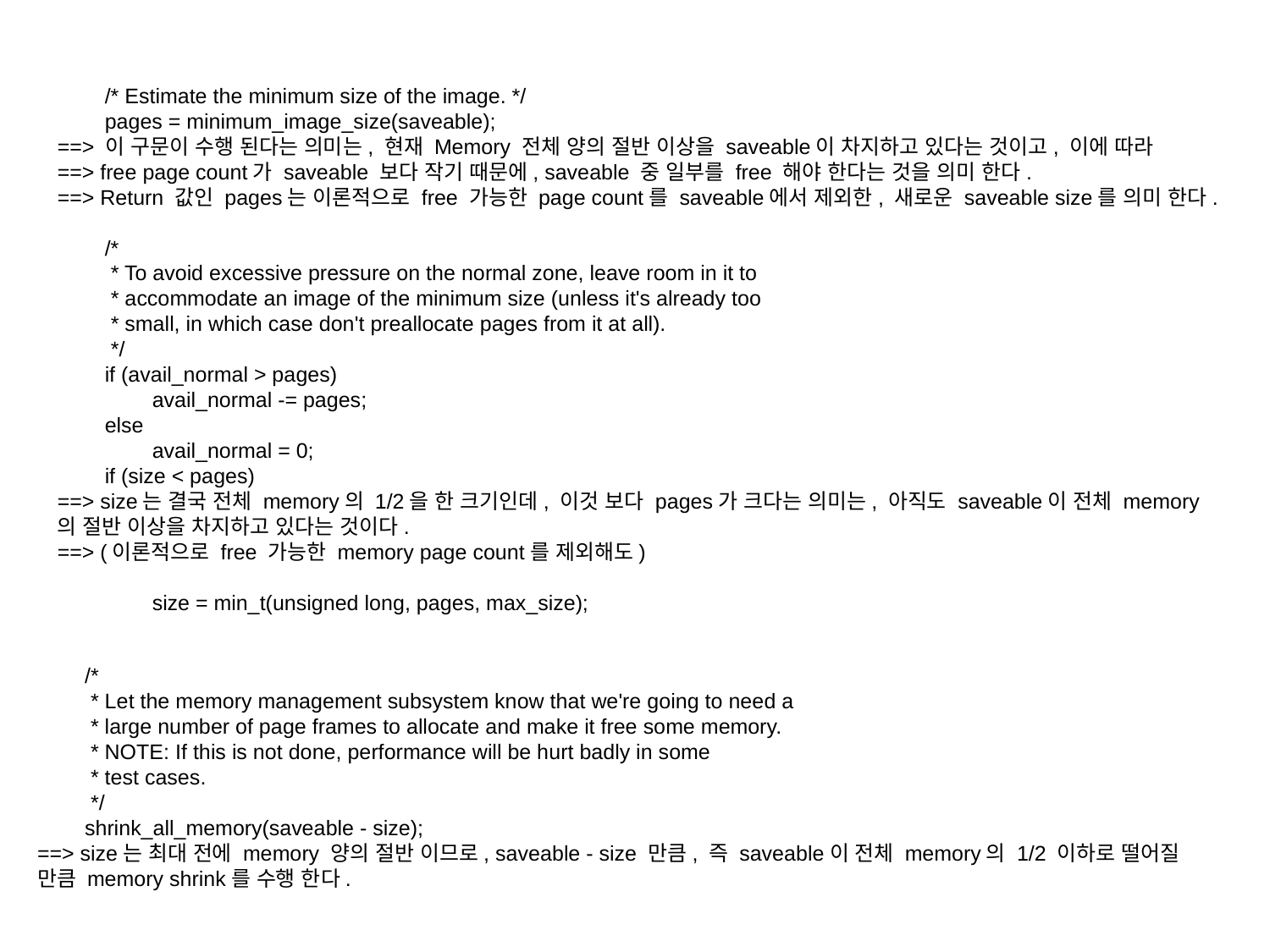

/* Estimate the minimum size of the image. */
        pages = minimum_image_size(saveable);
==> 이 구문이 수행 된다는 의미는, 현재 Memory 전체 양의 절반 이상을 saveable이 차지하고 있다는 것이고, 이에 따라
==> free page count가 saveable 보다 작기 때문에, saveable 중 일부를 free 해야 한다는 것을 의미 한다.
==> Return 값인 pages는 이론적으로 free 가능한 page count를 saveable에서 제외한, 새로운 saveable size를 의미 한다.

        /*
         * To avoid excessive pressure on the normal zone, leave room in it to
         * accommodate an image of the minimum size (unless it's already too
         * small, in which case don't preallocate pages from it at all).
         */
        if (avail_normal > pages)
                avail_normal -= pages;
        else
                avail_normal = 0;
        if (size < pages)
==> size는 결국 전체 memory의 1/2을 한 크기인데, 이것 보다 pages가 크다는 의미는, 아직도 saveable이 전체 memory의 절반 이상을 차지하고 있다는 것이다.
==> (이론적으로 free 가능한 memory page count를 제외해도)

                size = min_t(unsigned long, pages, max_size);
        /*
         * Let the memory management subsystem know that we're going to need a
         * large number of page frames to allocate and make it free some memory.
         * NOTE: If this is not done, performance will be hurt badly in some
         * test cases.
         */
        shrink_all_memory(saveable - size);
==> size는 최대 전에 memory 양의 절반 이므로, saveable - size 만큼, 즉 saveable이 전체 memory의 1/2 이하로 떨어질 만큼 memory shrink를 수행 한다.